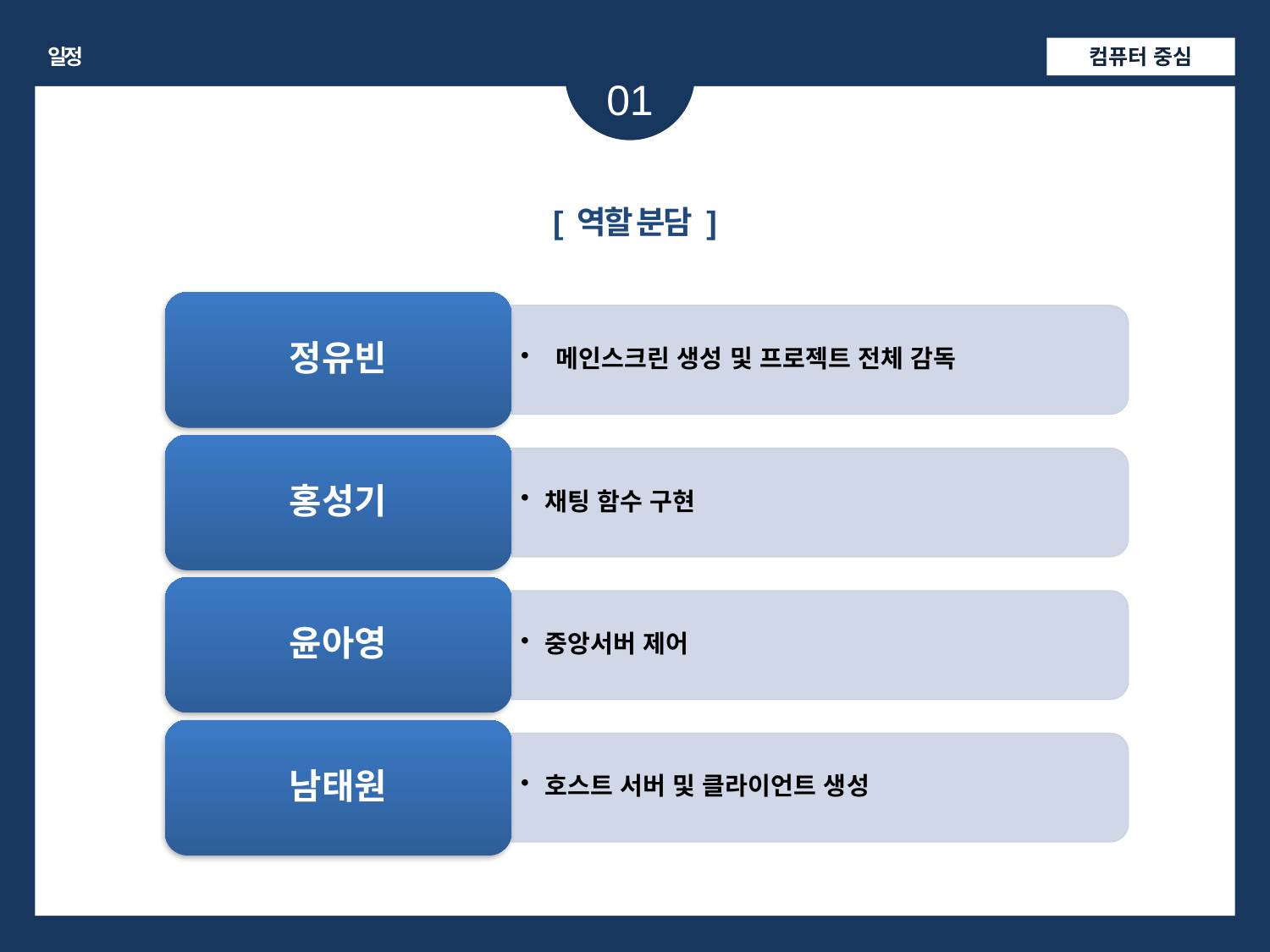

일정
컴퓨터 중심
컴퓨터 중심
01

[ 역할 분담 ]
정유빈
 메인스크린 생성 및 프로젝트 전체 감독

홍성기
채팅 함수 구현
윤아영
중앙서버 제어
남태원
호스트 서버 및 클라이언트 생성